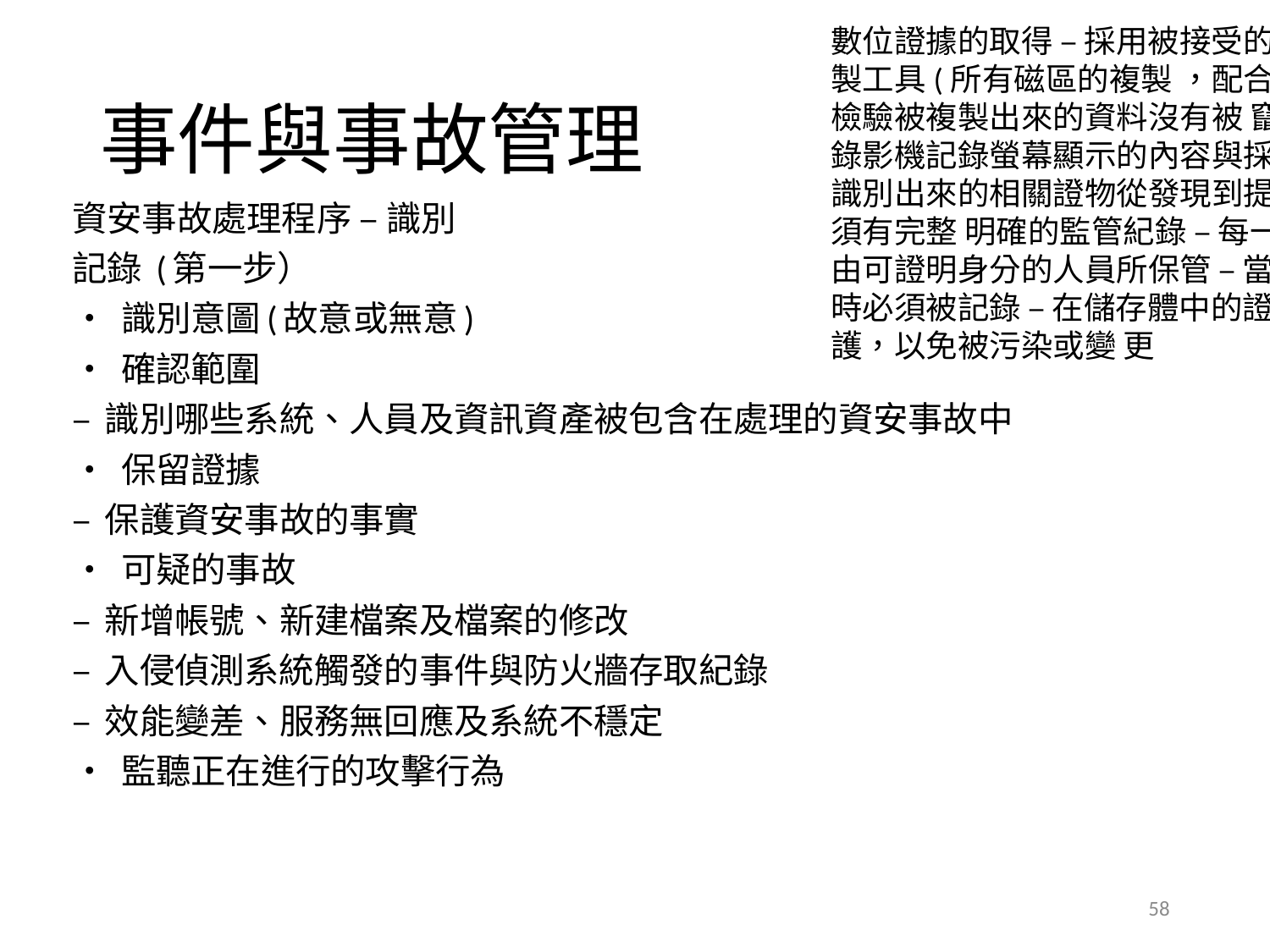

數位證據的取得 – 採用被接受的磁碟映像複製工具(所有磁區的複製 ，配合雜湊函數以檢驗被複製出來的資料沒有被 竄改) – 配合錄影機記錄螢幕顯示的內容與採證過程 • 識別出來的相關證物從發現到提出至法院必須有完整 明確的監管紀錄 – 每一項證據必須由可證明身分的人員所保管 – 當保管人交接時必須被記錄 – 在儲存體中的證物必須被保護，以免被污染或變 更
# 事件與事故管理
資安事故處理程序 – 識別
記錄 (第一步）
• 識別意圖(故意或無意)
• 確認範圍
– 識別哪些系統、人員及資訊資產被包含在處理的資安事故中
• 保留證據
– 保護資安事故的事實
• 可疑的事故
– 新增帳號、新建檔案及檔案的修改
– 入侵偵測系統觸發的事件與防火牆存取紀錄
– 效能變差、服務無回應及系統不穩定
• 監聽正在進行的攻擊行為

58